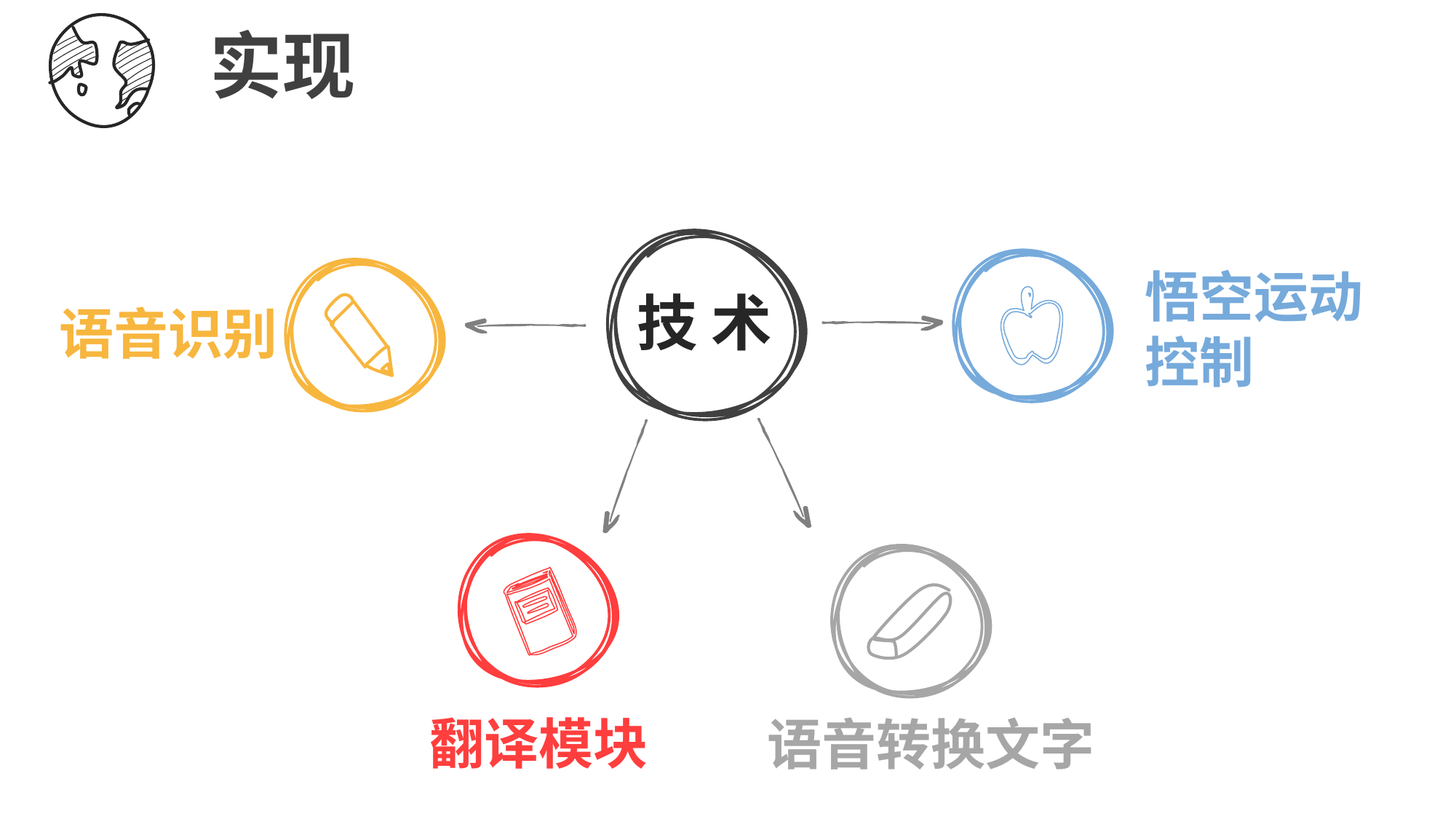

实现

技 术

悟空运动
控制

语音识别

翻译模块

语音转换文字